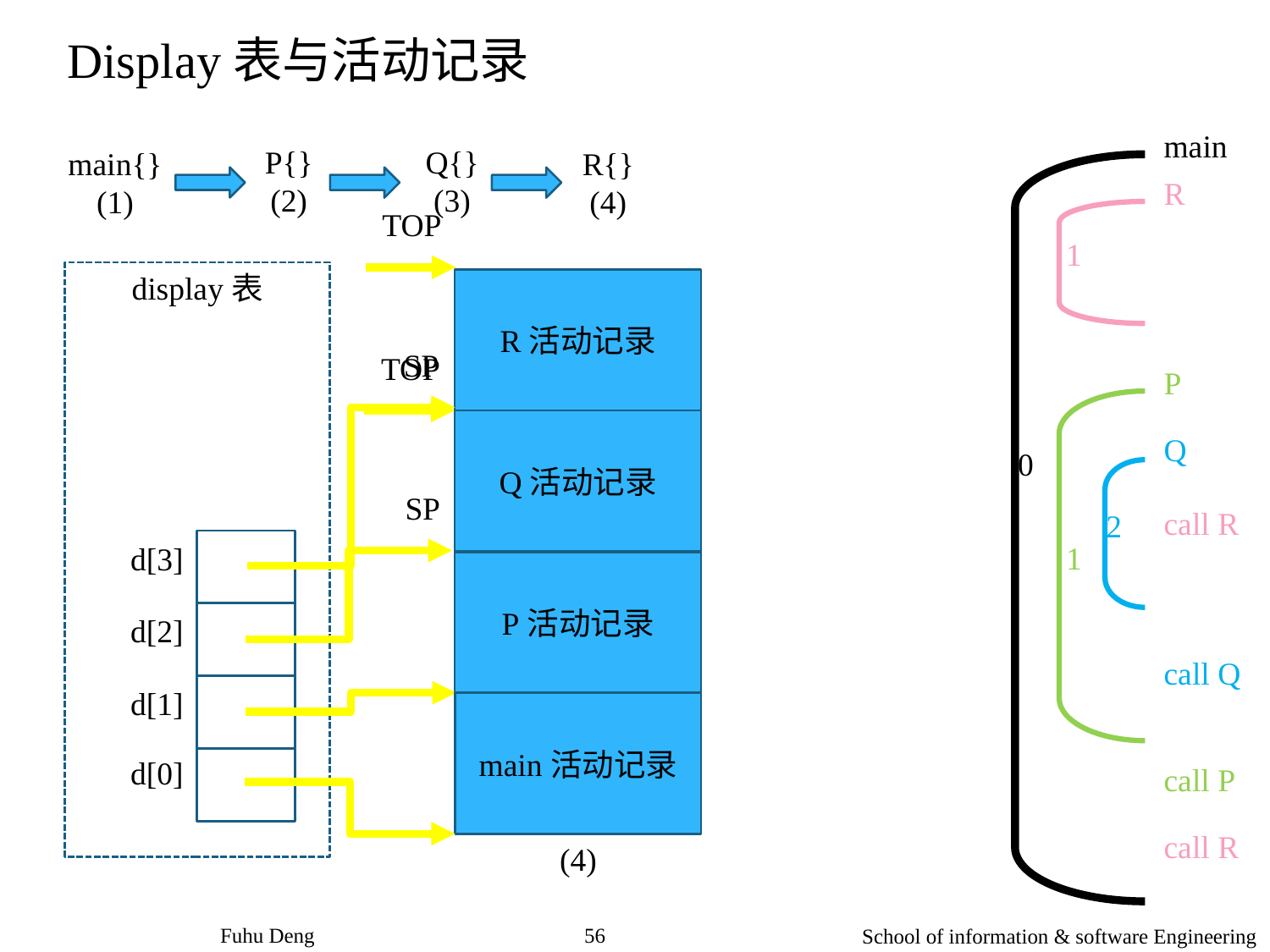

Display表与活动记录
main
P{}
(2)
Q{}
(3)
main{}
(1)
R{}
(4)

R

TOP

1
display表
R活动记录
SP
TOP
P

Q活动记录
Q
0

SP
call R
2

1
d[3]
P活动记录

d[2]
call Q

d[1]
main活动记录
d[0]

call P
call R
(4)
Fuhu Deng
56
School of information & software Engineering